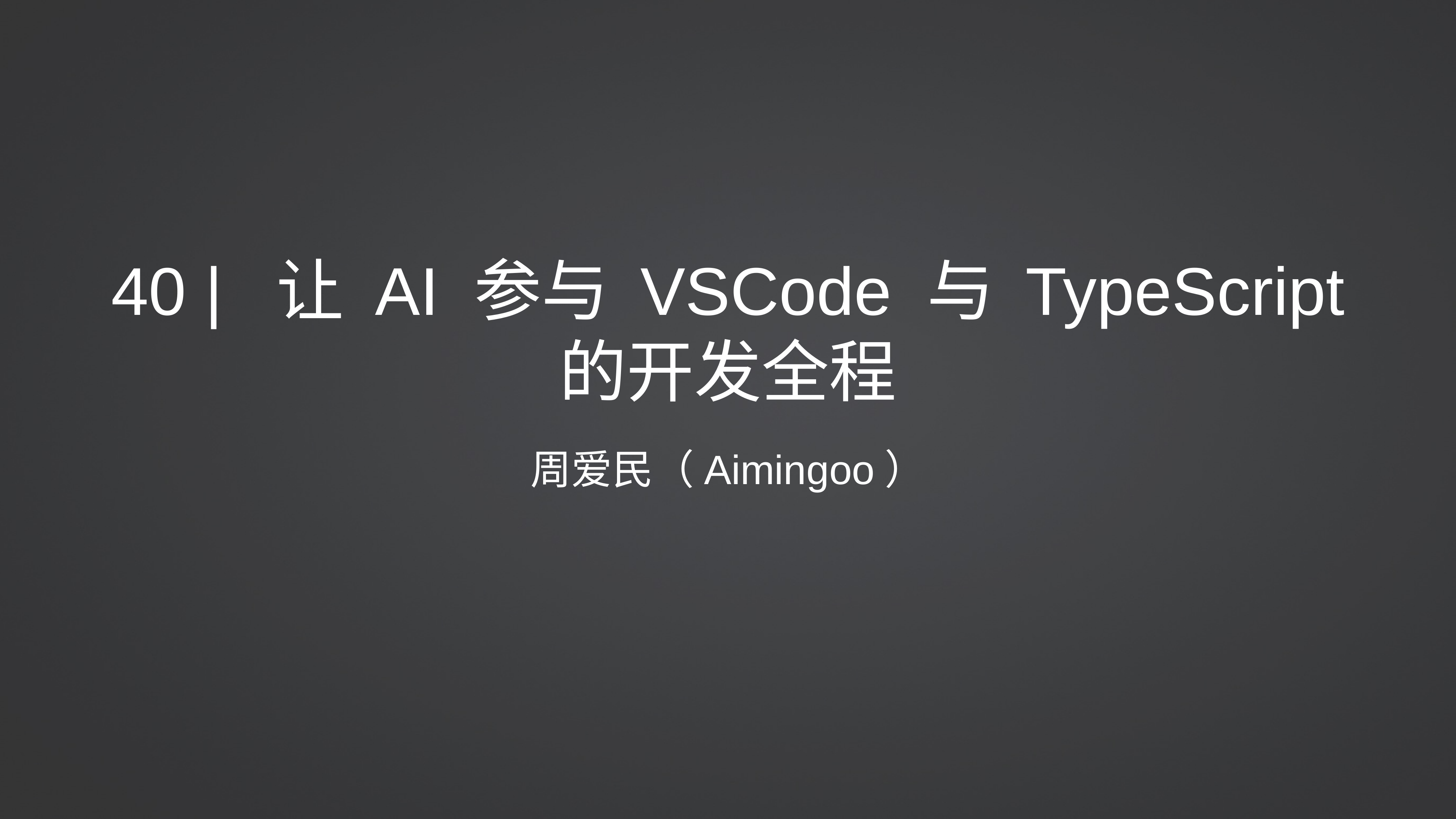

# 40 |  让 AI 参与 VSCode 与 TypeScript 的开发全程
周爱民（Aimingoo）